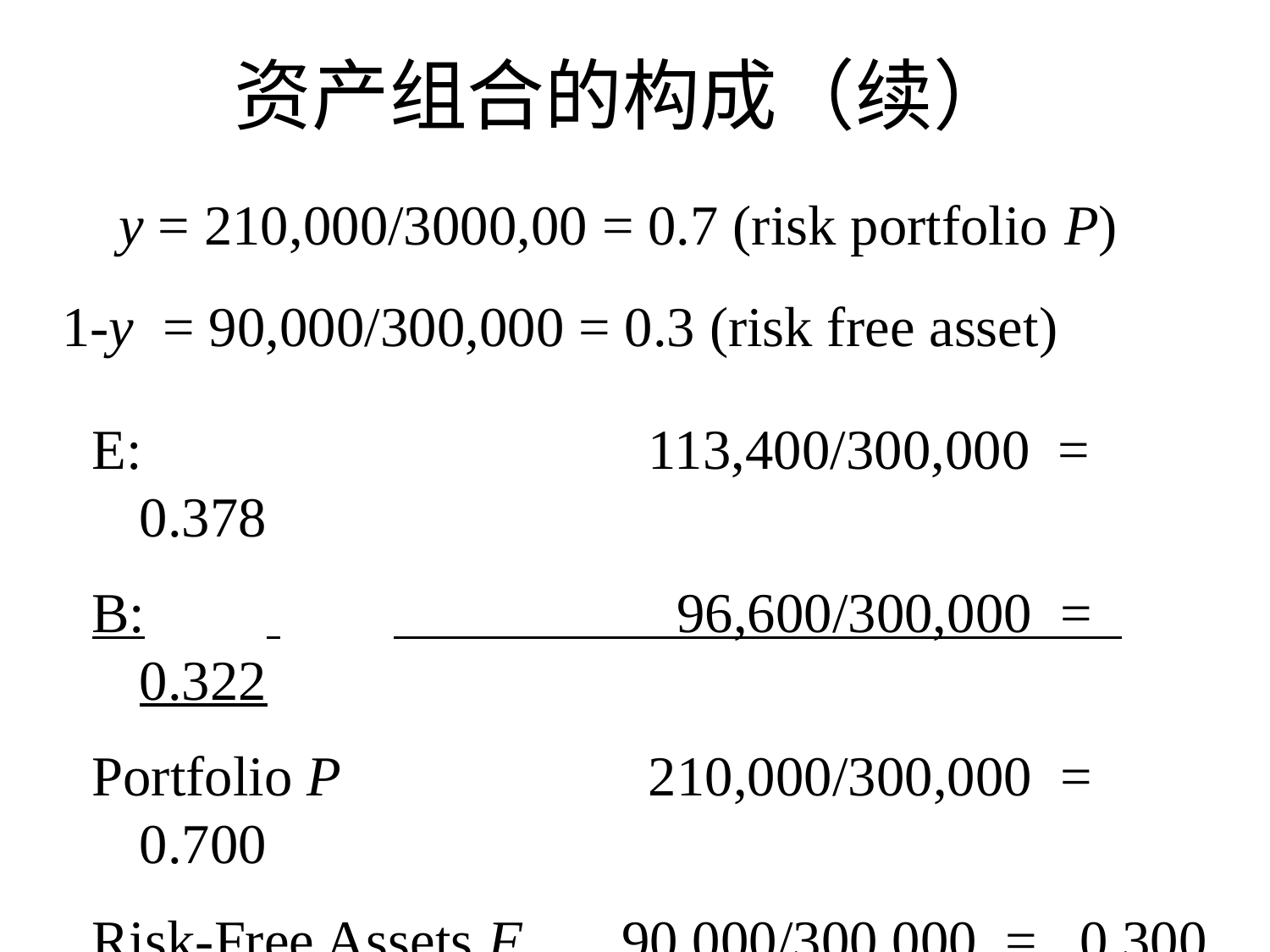

资产组合的构成（续）
    y = 210,000/3000,00 = 0.7 (risk portfolio P)
1-y  = 90,000/300,000 = 0.3 (risk free asset)
E:		                  113,400/300,000  =  0.378
B:	 	                    96,600/300,000  =   0.322
Portfolio P	                  210,000/300,000  =   0.700
Risk-Free Assets F       90,000/300,000  =   0.300
Portfolio C	                  300,000/300,000  =   1.000
15